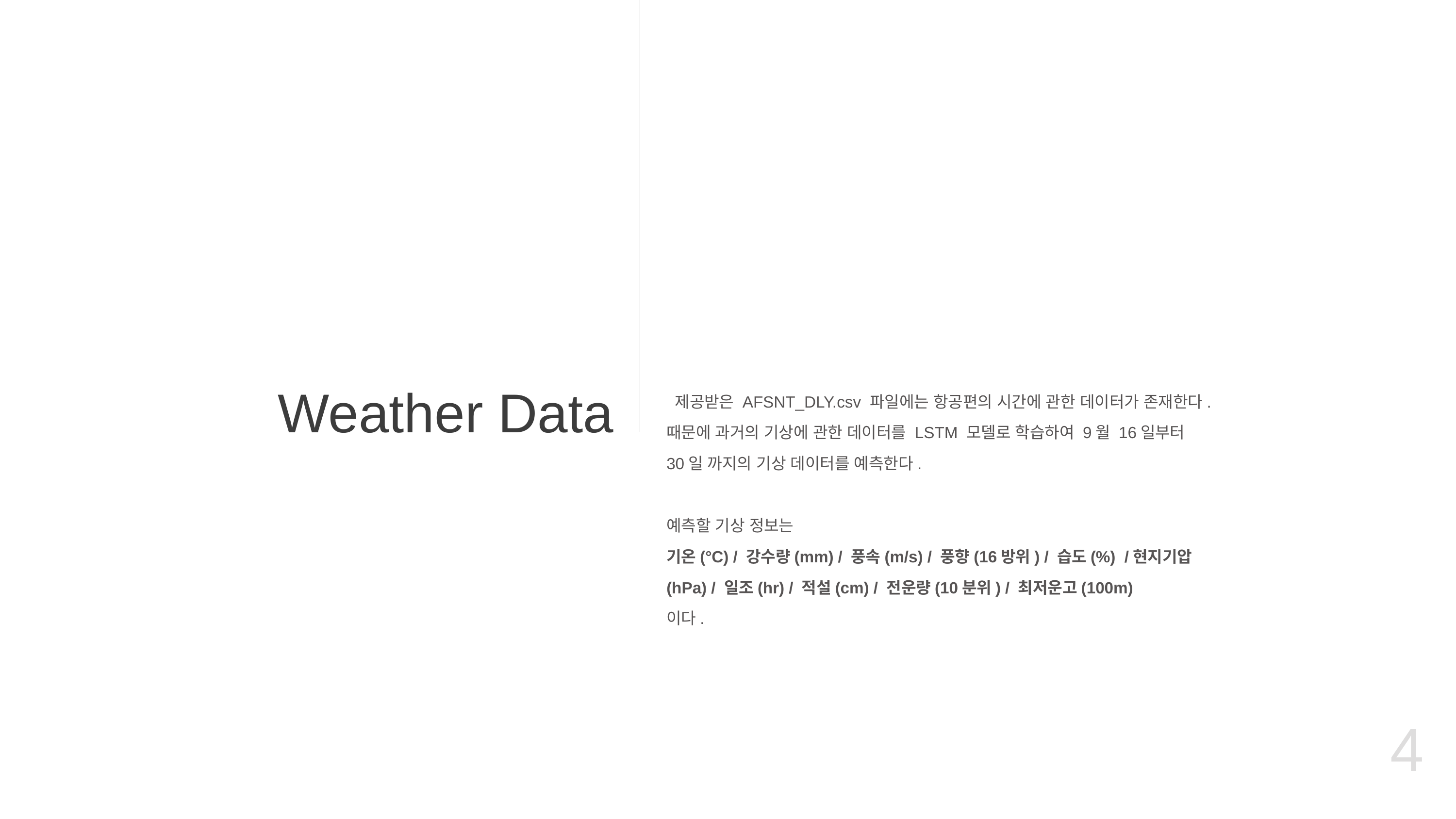

# Weather Data
 제공받은 AFSNT_DLY.csv 파일에는 항공편의 시간에 관한 데이터가 존재한다.
때문에 과거의 기상에 관한 데이터를 LSTM 모델로 학습하여 9월 16일부터 30일 까지의 기상 데이터를 예측한다.

예측할 기상 정보는
기온(°C) / 강수량(mm) / 풍속(m/s) / 풍향(16방위) / 습도(%)  /현지기압(hPa) / 일조(hr) / 적설(cm) / 전운량(10분위) / 최저운고(100m)
이다.
4